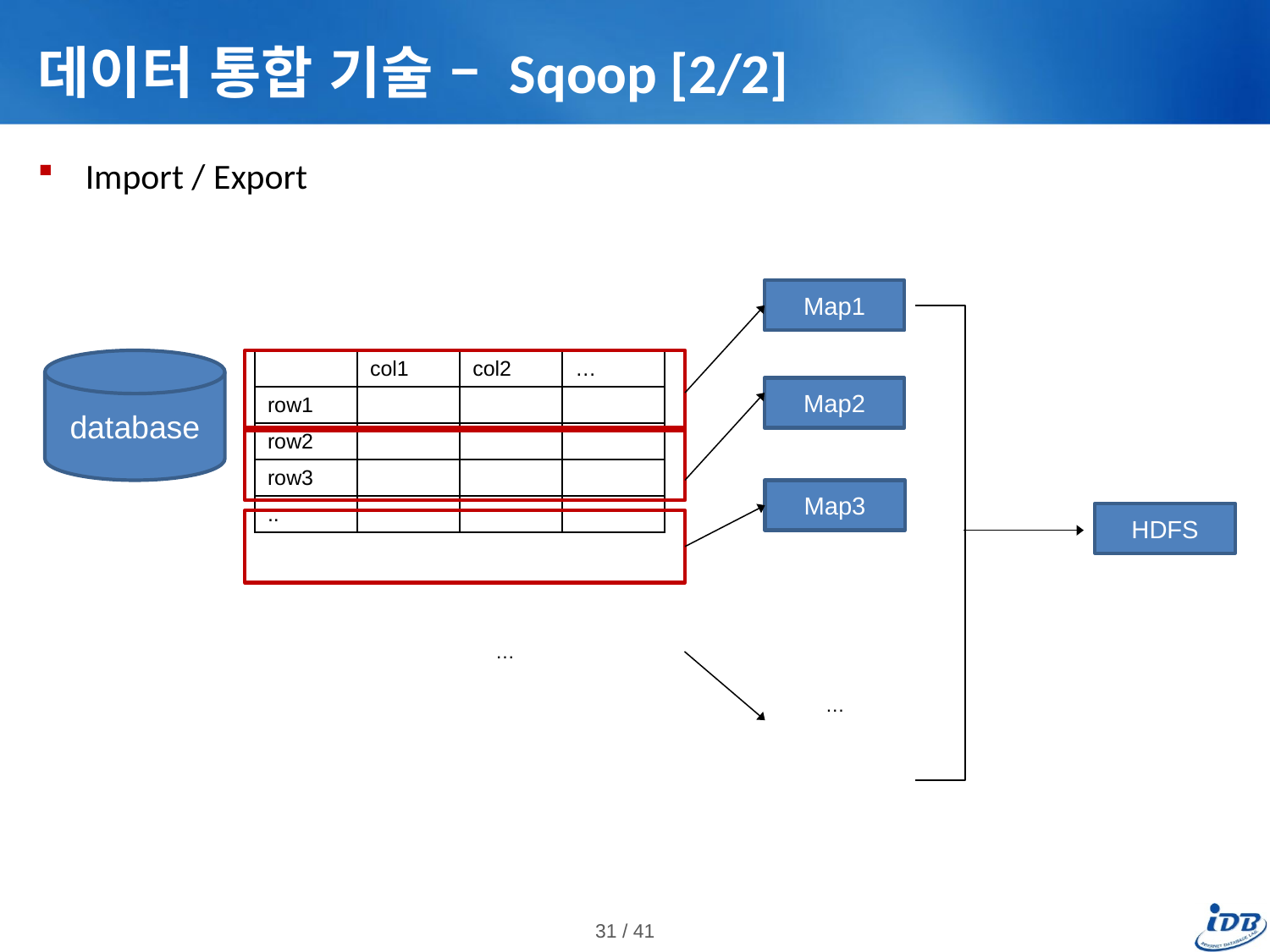

# 데이터 통합 기술 – Sqoop [2/2]
Import / Export
Map1

database

|  | col1 | col2 | … |
| --- | --- | --- | --- |
| row1 |  |  |  |
| row2 |  |  |  |
| row3 |  |  |  |
| .. |  |  |  |
Map2

Map3
HDFS

…
…